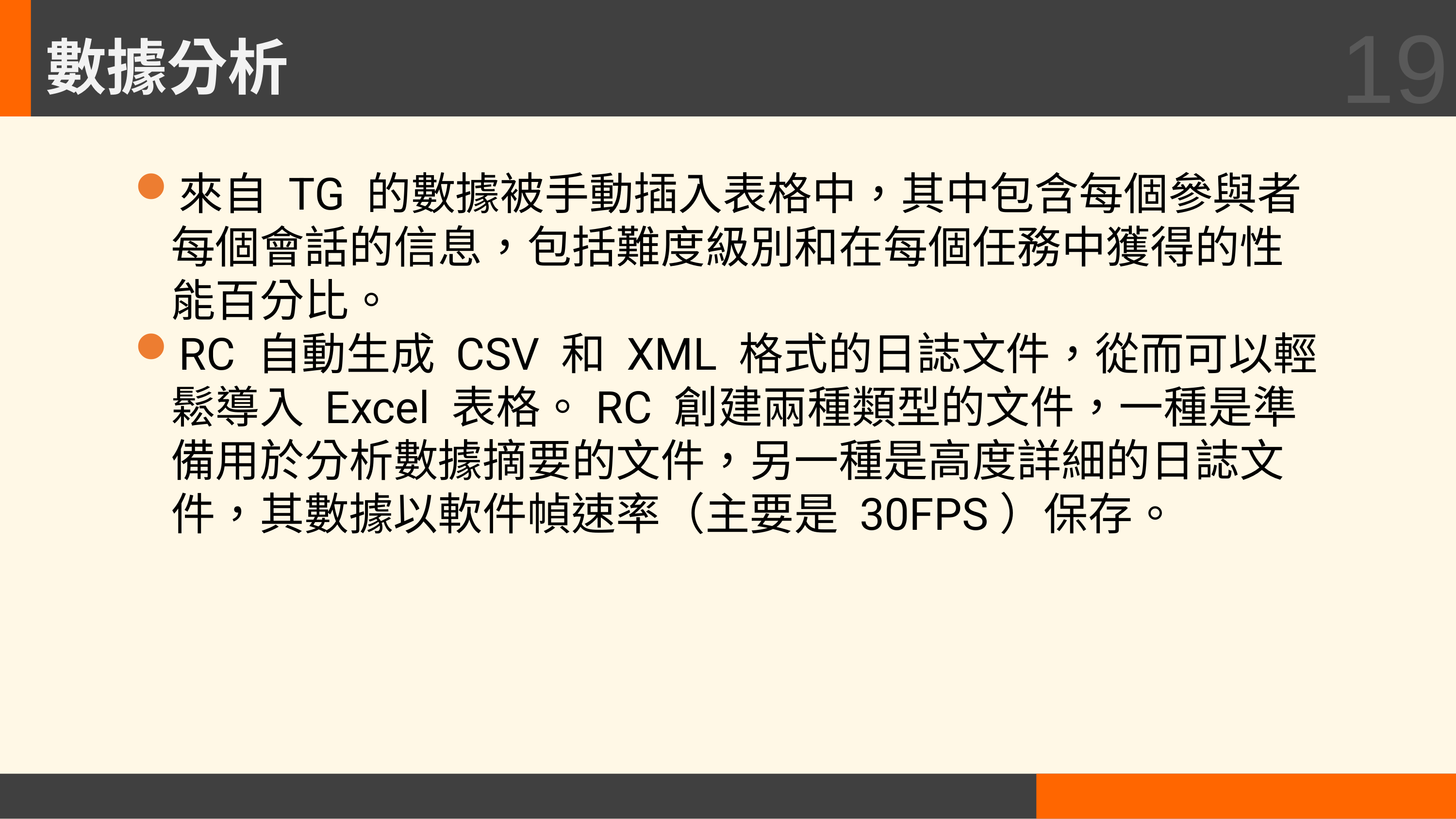

19
# 數據分析
來自 TG 的數據被手動插入表格中，其中包含每個參與者每個會話的信息，包括難度級別和在每個任務中獲得的性能百分比。
RC 自動生成 CSV 和 XML 格式的日誌文件，從而可以輕鬆導入 Excel 表格。RC 創建兩種類型的文件，一種是準備用於分析數據摘要的文件，另一種是高度詳細的日誌文件，其數據以軟件幀速率（主要是 30FPS）保存。